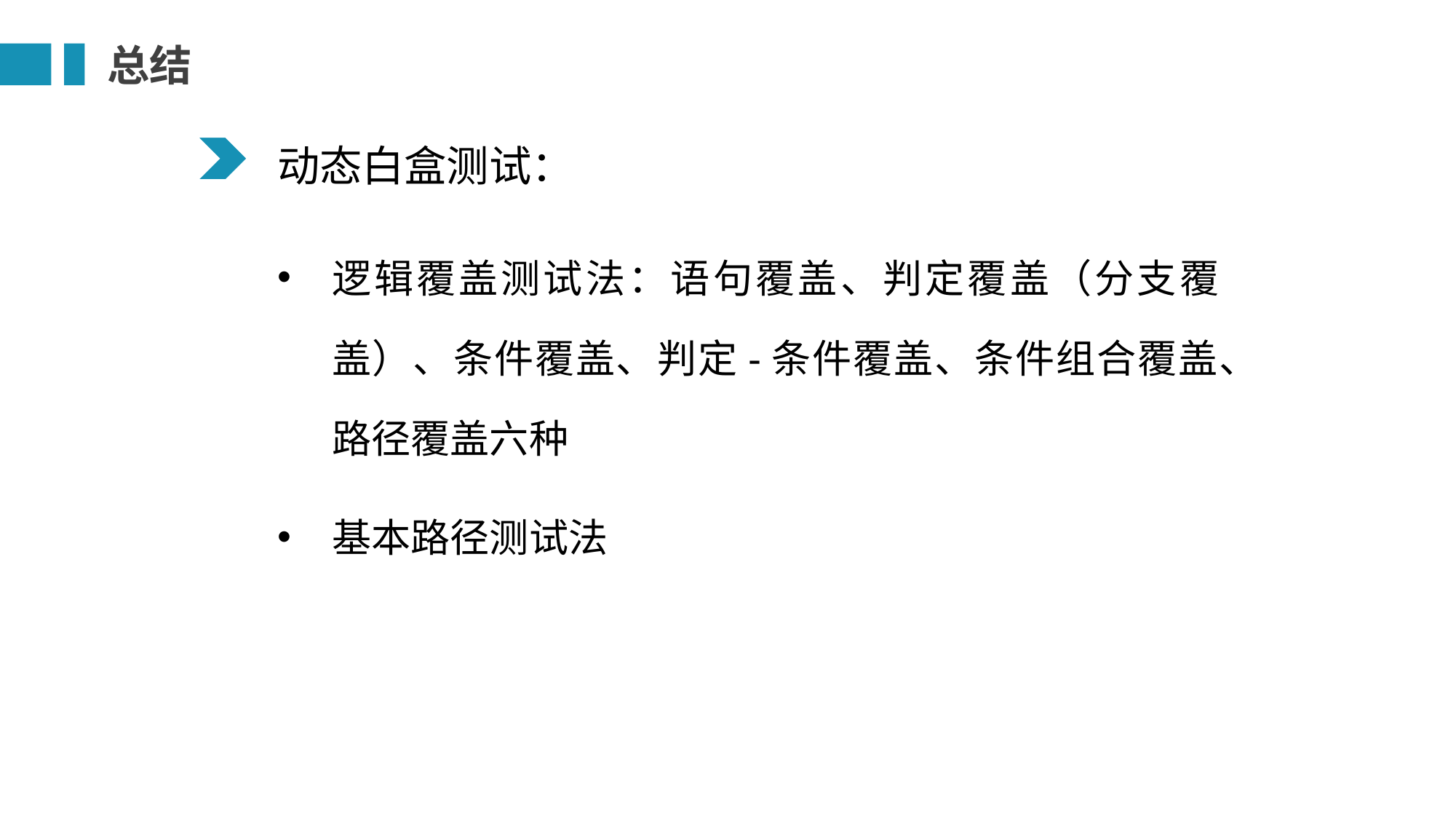

总结

动态白盒测试：

逻辑覆盖测试法：语句覆盖、判定覆盖（分支覆盖）、条件覆盖、判定-条件覆盖、条件组合覆盖、路径覆盖六种
基本路径测试法
102